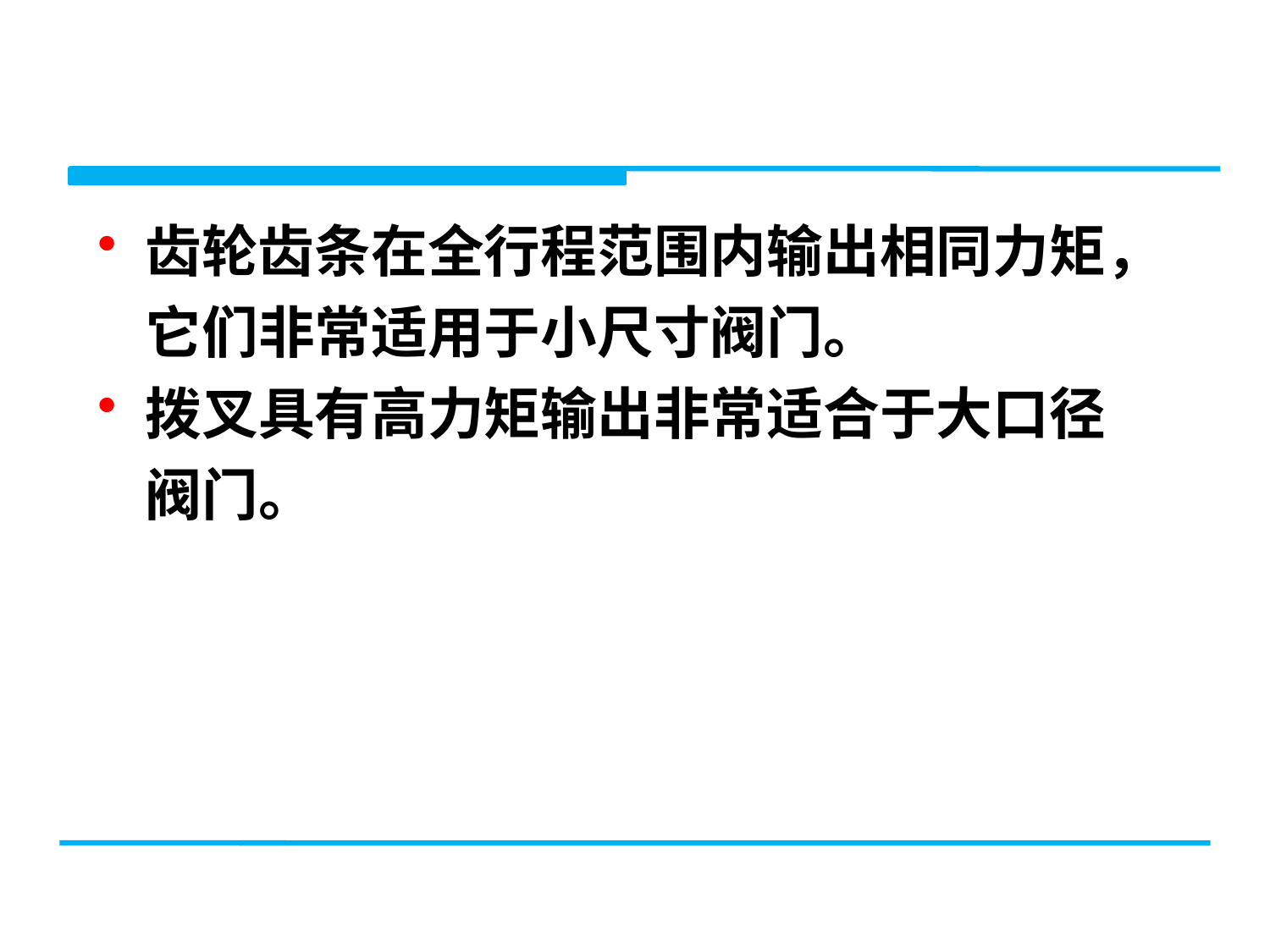

齿轮齿条在全行程范围内输出相同力矩，它们非常适用于小尺寸阀门。
拨叉具有高力矩输出非常适合于大口径阀门。